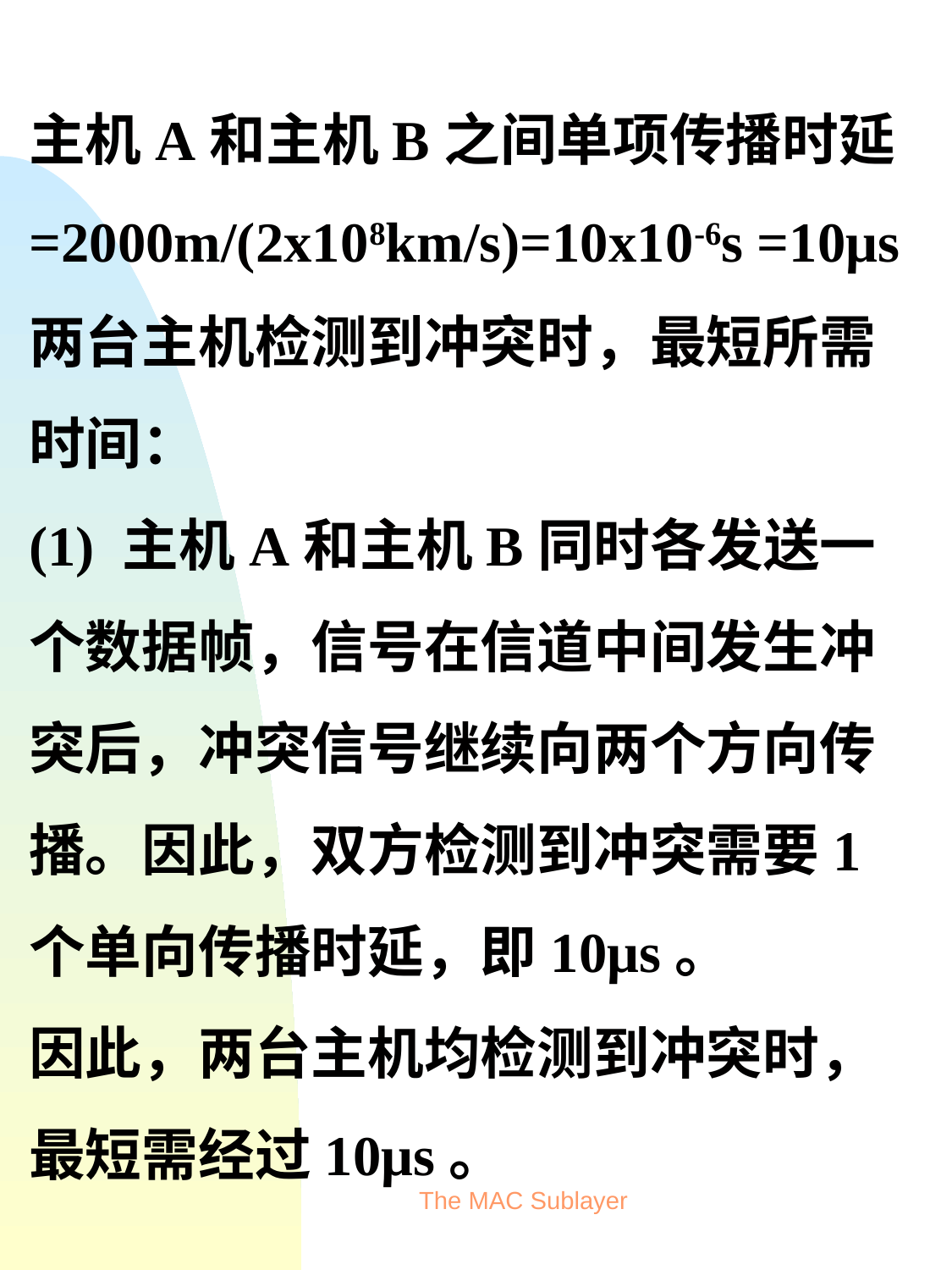

# 主机A和主机B之间单项传播时延=2000m/(2x108km/s)=10x10-6s =10μs 两台主机检测到冲突时，最短所需时间： (1) 主机A和主机B同时各发送一个数据帧，信号在信道中间发生冲突后，冲突信号继续向两个方向传播。因此，双方检测到冲突需要1个单向传播时延，即10μs。 因此，两台主机均检测到冲突时，最短需经过10μs。

The MAC Sublayer
28